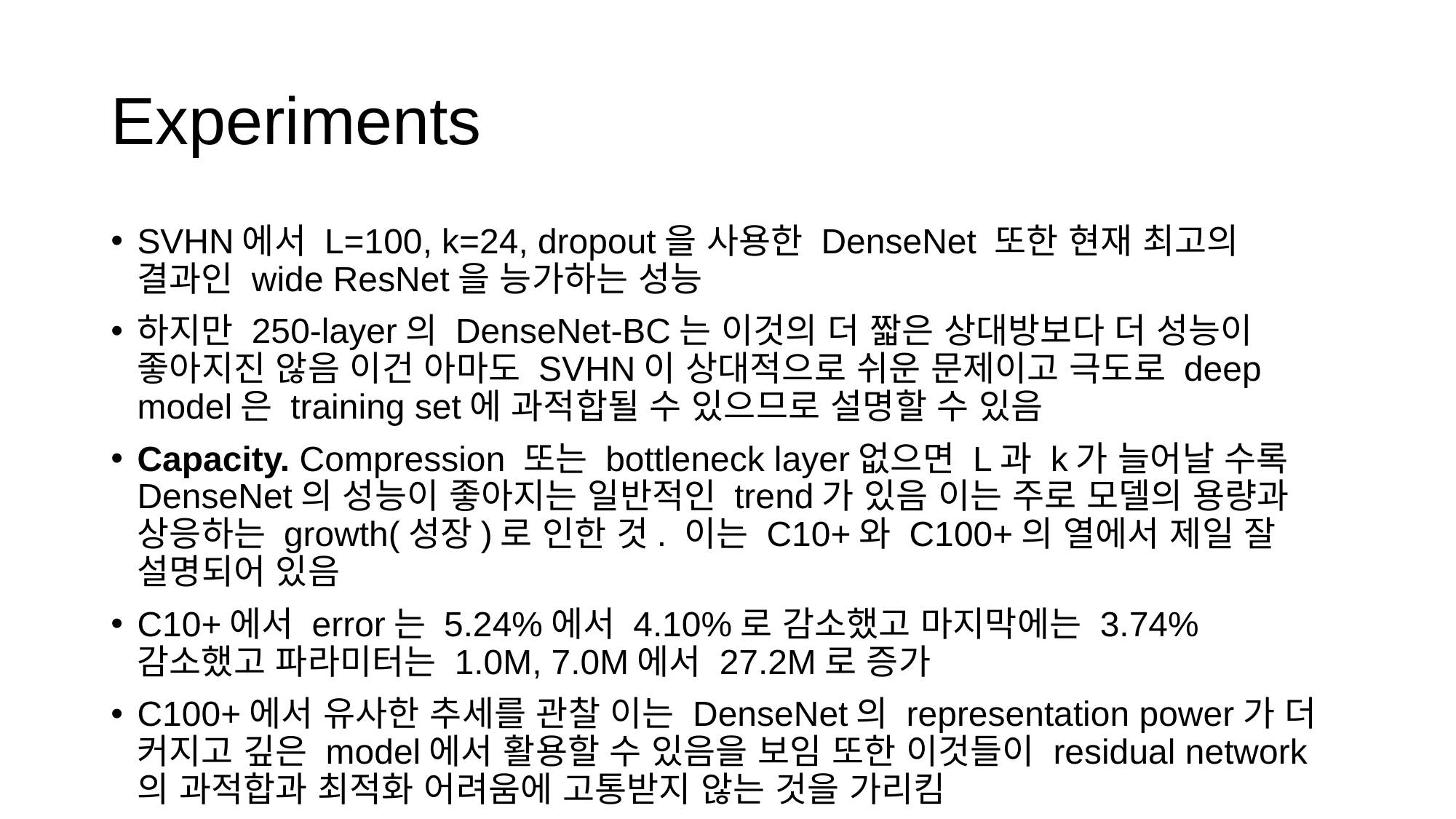

# Experiments
SVHN에서 L=100, k=24, dropout을 사용한 DenseNet 또한 현재 최고의 결과인 wide ResNet을 능가하는 성능
하지만 250-layer의 DenseNet-BC는 이것의 더 짧은 상대방보다 더 성능이 좋아지진 않음 이건 아마도 SVHN이 상대적으로 쉬운 문제이고 극도로 deep model은 training set에 과적합될 수 있으므로 설명할 수 있음
Capacity. Compression 또는 bottleneck layer없으면 L과 k가 늘어날 수록   DenseNet의 성능이 좋아지는 일반적인 trend가 있음 이는 주로 모델의 용량과 상응하는 growth(성장)로 인한 것. 이는 C10+와 C100+의 열에서 제일 잘 설명되어 있음
C10+에서 error는 5.24%에서 4.10%로 감소했고 마지막에는 3.74% 감소했고 파라미터는 1.0M, 7.0M에서 27.2M로 증가
C100+에서 유사한 추세를 관찰 이는 DenseNet의 representation power가 더 커지고 깊은 model에서 활용할 수 있음을 보임 또한 이것들이 residual network의 과적합과 최적화 어려움에 고통받지 않는 것을 가리킴